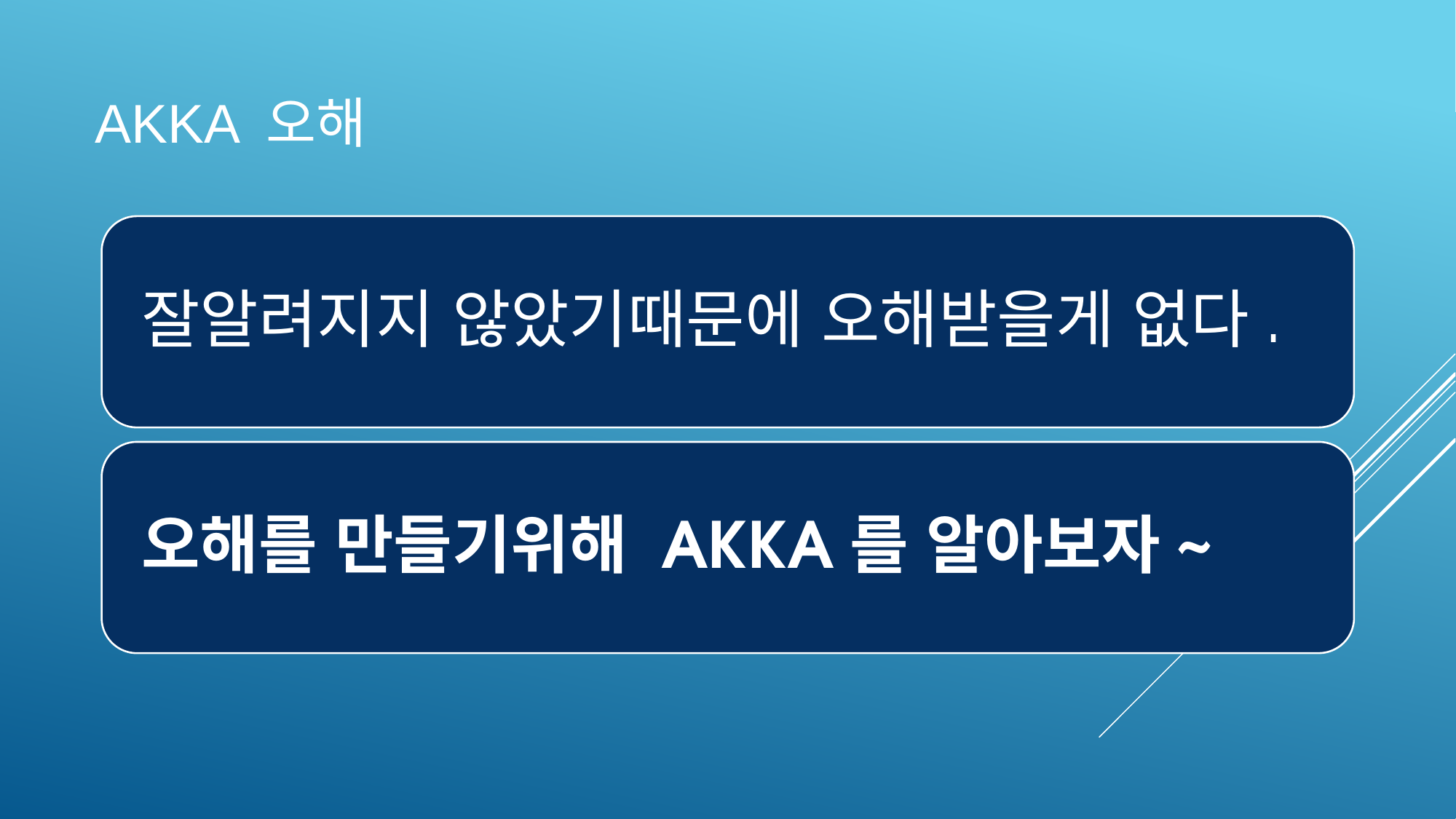

# AKKA 오해
잘알려지지 않았기때문에 오해받을게 없다.
오해를 만들기위해 AKKA를 알아보자~